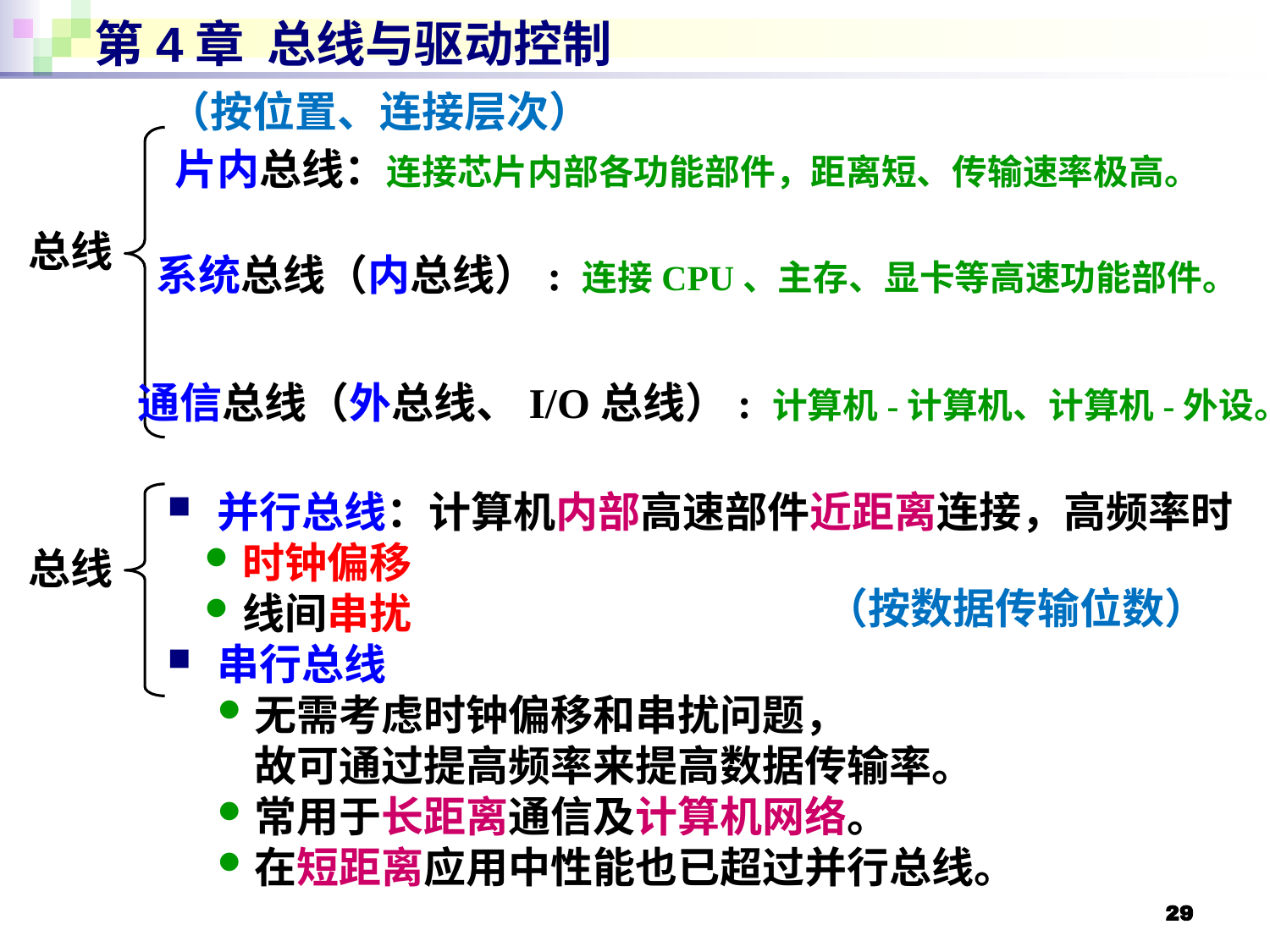

# 第4章  总线与驱动控制
（按位置、连接层次）

片内总线：连接芯片内部各功能部件，距离短、传输速率极高。
总线
系统总线（内总线）: 连接CPU、主存、显卡等高速功能部件。
通信总线（外总线、I/O总线）: 计算机-计算机、计算机-外设。
并行总线：计算机内部高速部件近距离连接，高频率时
时钟偏移
线间串扰
串行总线
无需考虑时钟偏移和串扰问题，
故可通过提高频率来提高数据传输率。
常用于长距离通信及计算机网络。
在短距离应用中性能也已超过并行总线。

总线
（按数据传输位数）
29